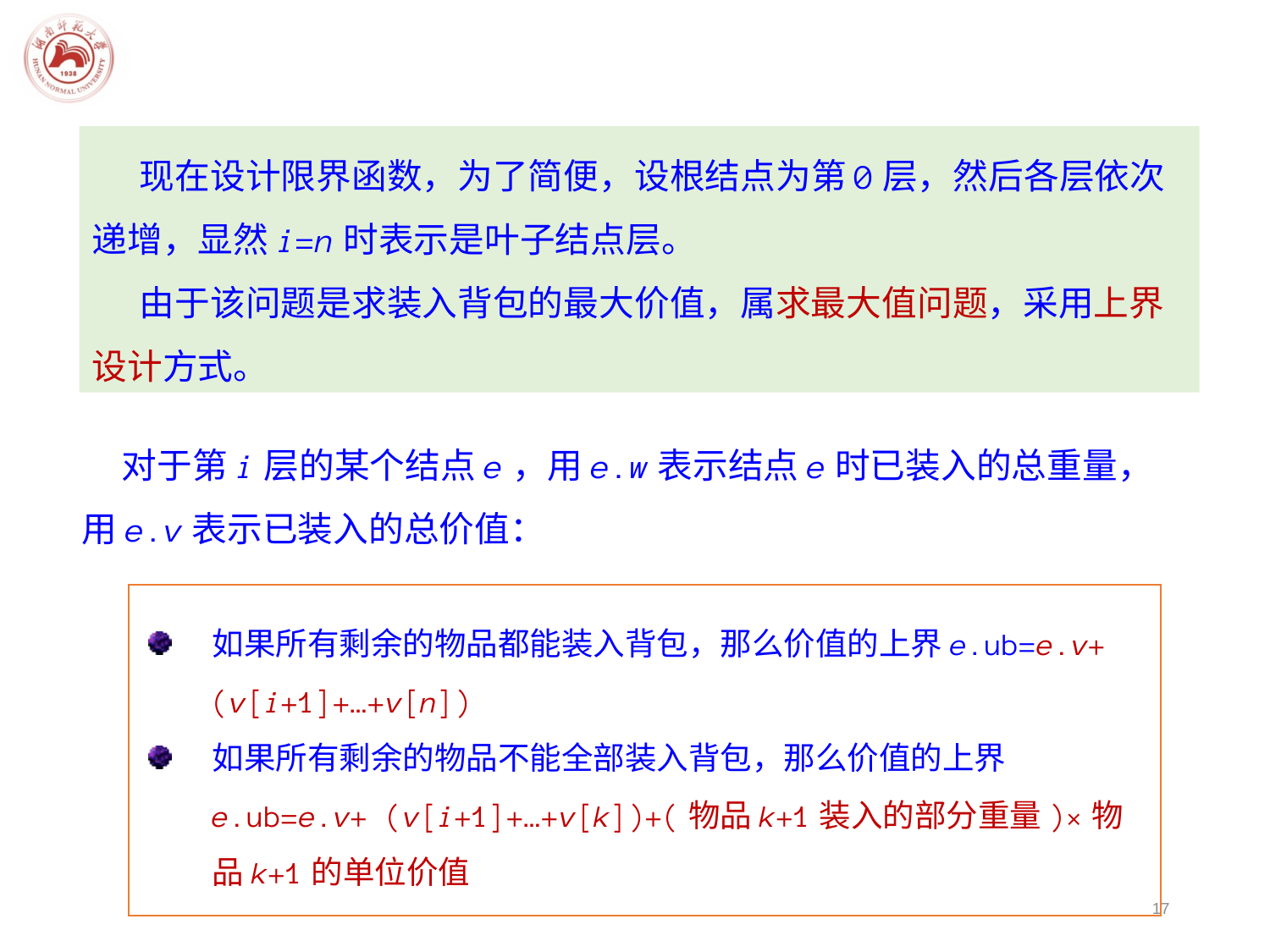

现在设计限界函数，为了简便，设根结点为第0层，然后各层依次递增，显然i=n时表示是叶子结点层。
     由于该问题是求装入背包的最大价值，属求最大值问题，采用上界设计方式。

    对于第i层的某个结点e，用e.w表示结点e时已装入的总重量，用e.v表示已装入的总价值：
如果所有剩余的物品都能装入背包，那么价值的上界e.ub=e.v+ (v[i+1]+…+v[n])
如果所有剩余的物品不能全部装入背包，那么价值的上界e.ub=e.v+ (v[i+1]+…+v[k])+(物品k+1装入的部分重量)×物品k+1的单位价值
17